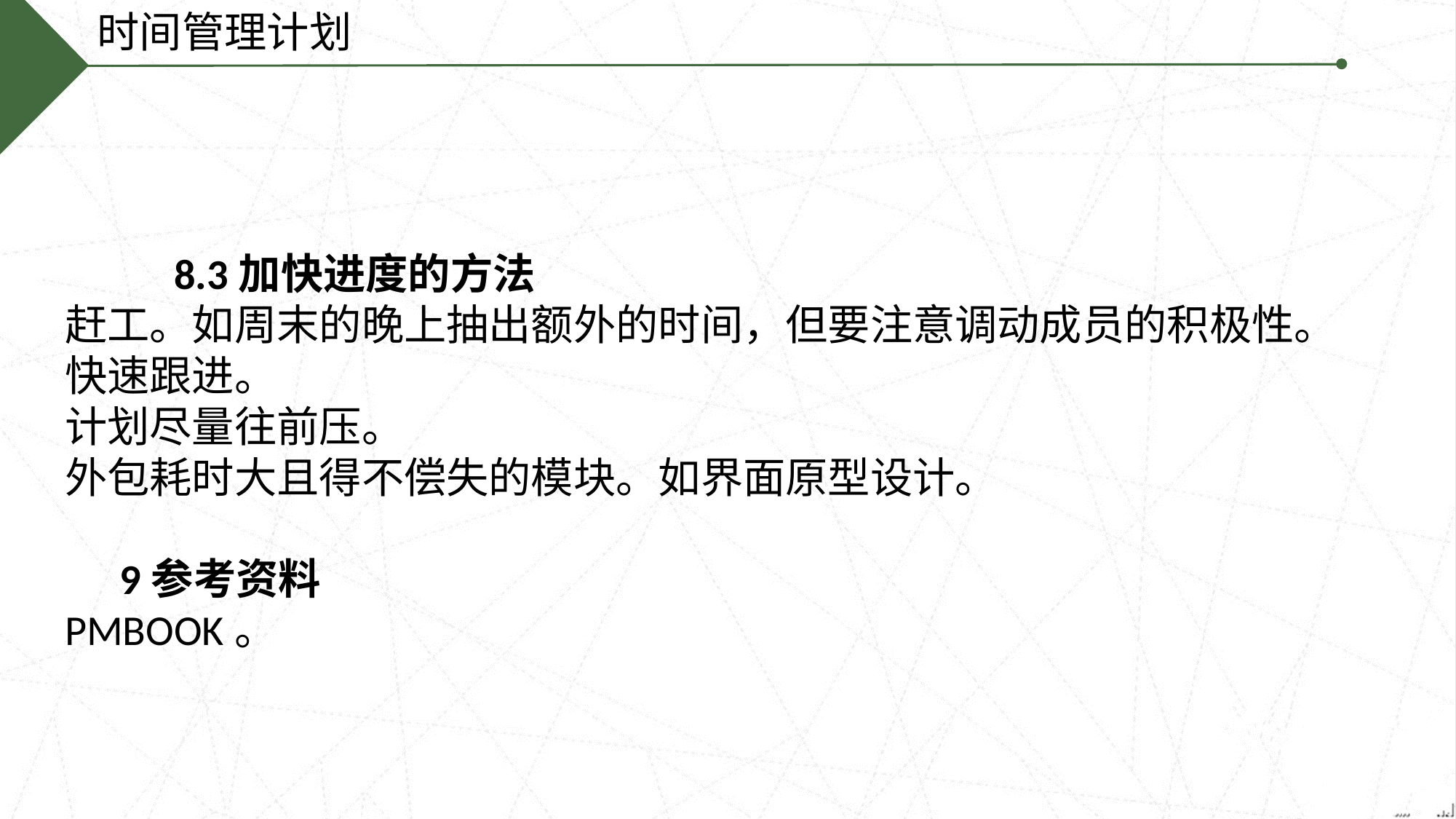

时间管理计划

8.3加快进度的方法
赶工。如周末的晚上抽出额外的时间，但要注意调动成员的积极性。
快速跟进。
计划尽量往前压。
外包耗时大且得不偿失的模块。如界面原型设计。

9参考资料
PMBOOK。